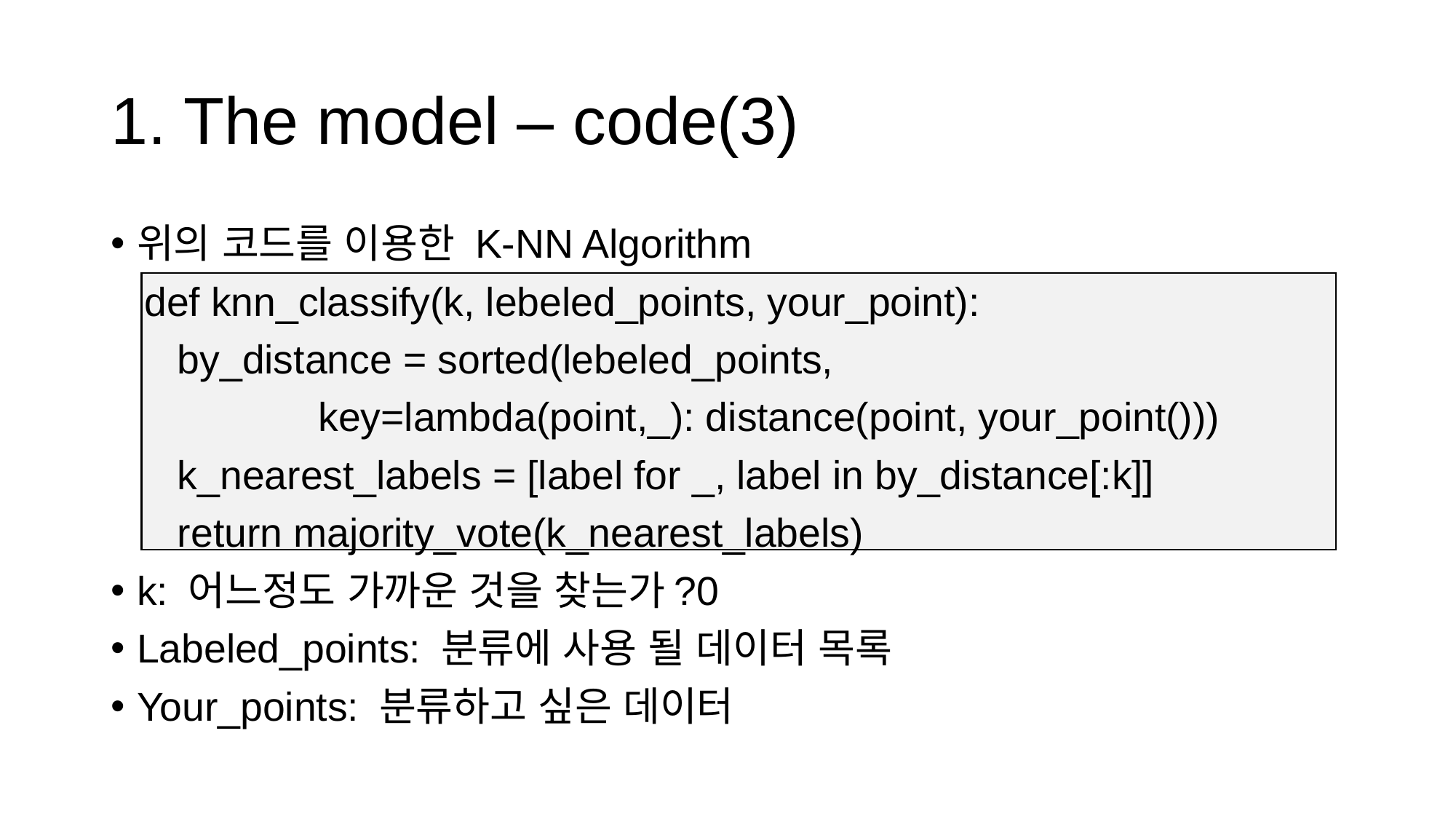

# 1. The model – code(3)
위의 코드를 이용한 K-NN Algorithm
   def knn_classify(k, lebeled_points, your_point):
      by_distance = sorted(lebeled_points,
		key=lambda(point,_): distance(point, your_point()))
      k_nearest_labels = [label for _, label in by_distance[:k]]
      return majority_vote(k_nearest_labels)
k: 어느정도 가까운 것을 찾는가?0
Labeled_points: 분류에 사용 될 데이터 목록
Your_points: 분류하고 싶은 데이터